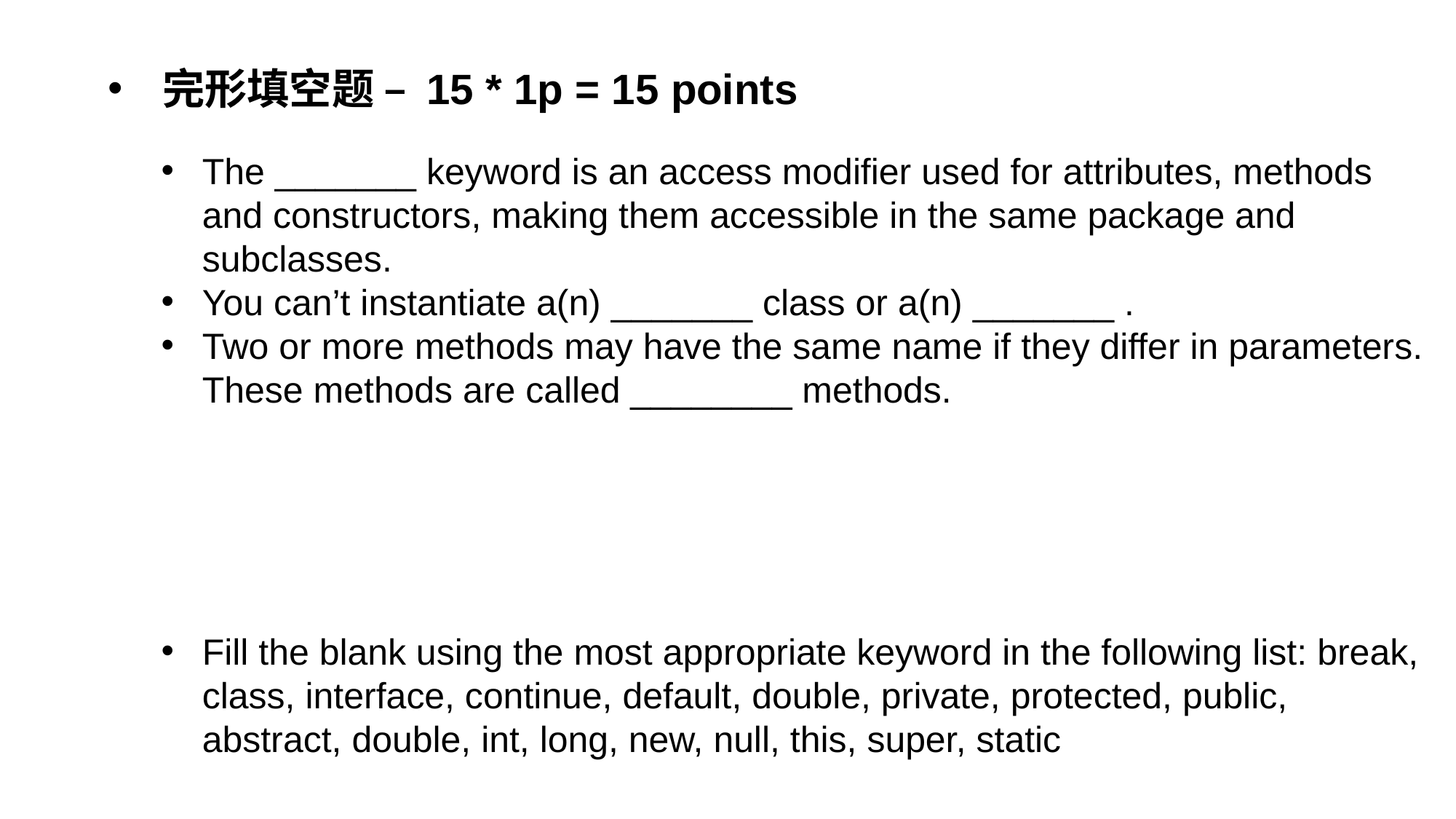

完形填空题 – 15 * 1p = 15 points
The _______ keyword is an access modifier used for attributes, methods and constructors, making them accessible in the same package and subclasses.
You can’t instantiate a(n) _______ class or a(n) _______ .
Two or more methods may have the same name if they differ in parameters. These methods are called ________ methods.

Fill the blank using the most appropriate keyword in the following list: break, class, interface, continue, default, double, private, protected, public, abstract, double, int, long, new, null, this, super, static